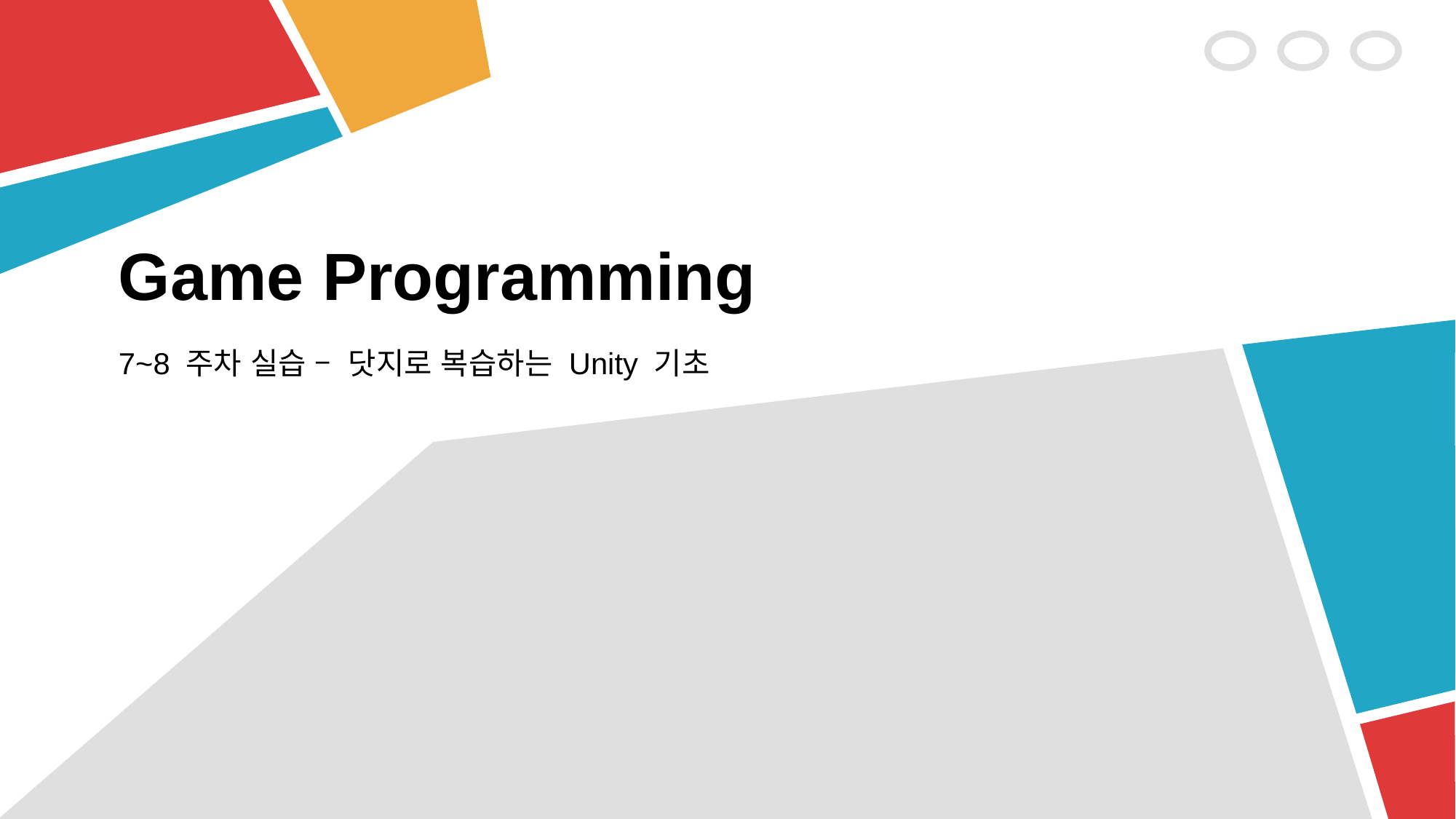

# Game Programming
7~8 주차 실습 –  닷지로 복습하는 Unity 기초